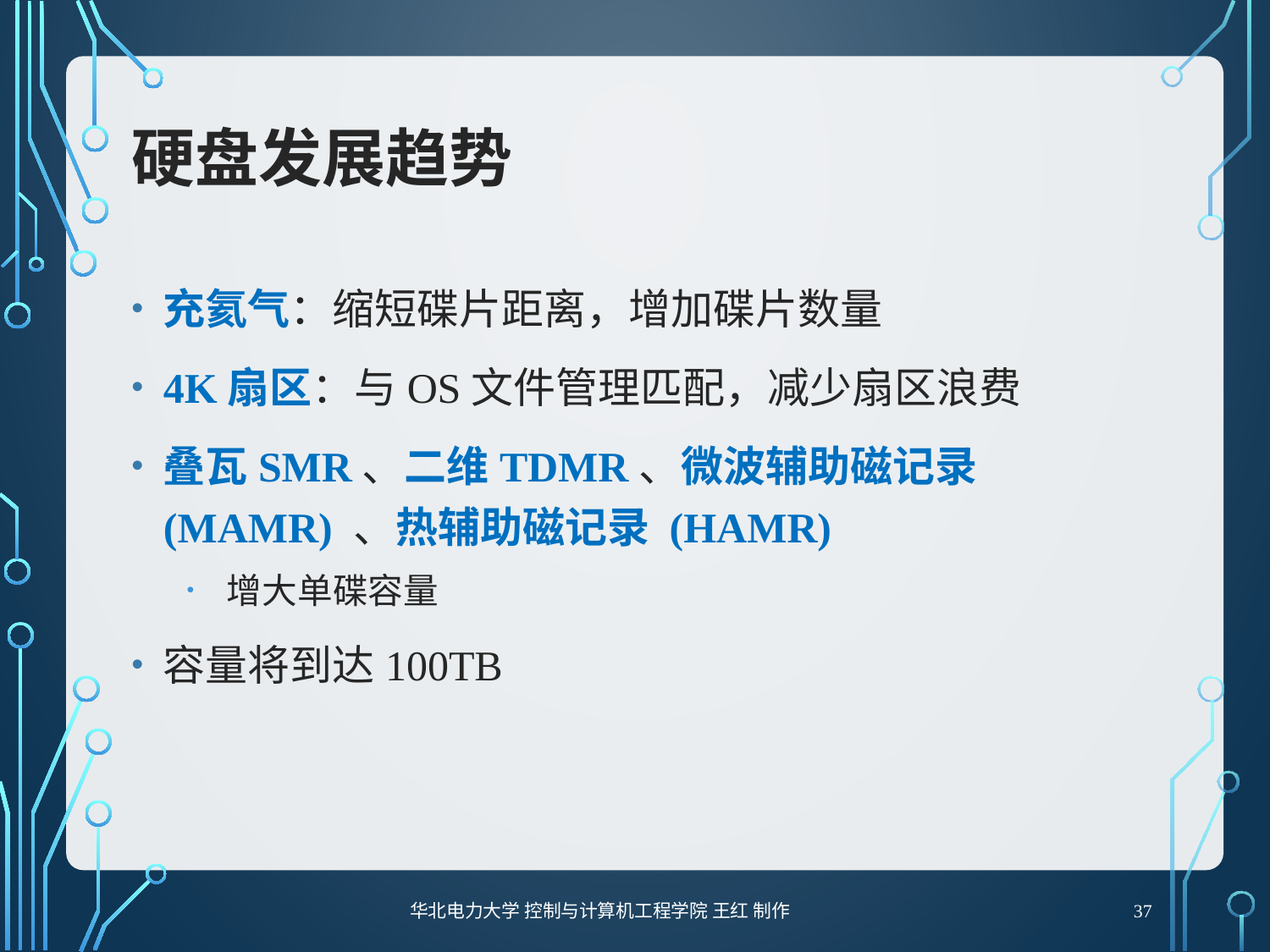

# 硬盘发展趋势
充氦气：缩短碟片距离，增加碟片数量
4K扇区：与OS文件管理匹配，减少扇区浪费
叠瓦SMR、二维TDMR、微波辅助磁记录 (MAMR) 、热辅助磁记录 (HAMR)
增大单碟容量
容量将到达100TB

37
华北电力大学 控制与计算机工程学院 王红 制作